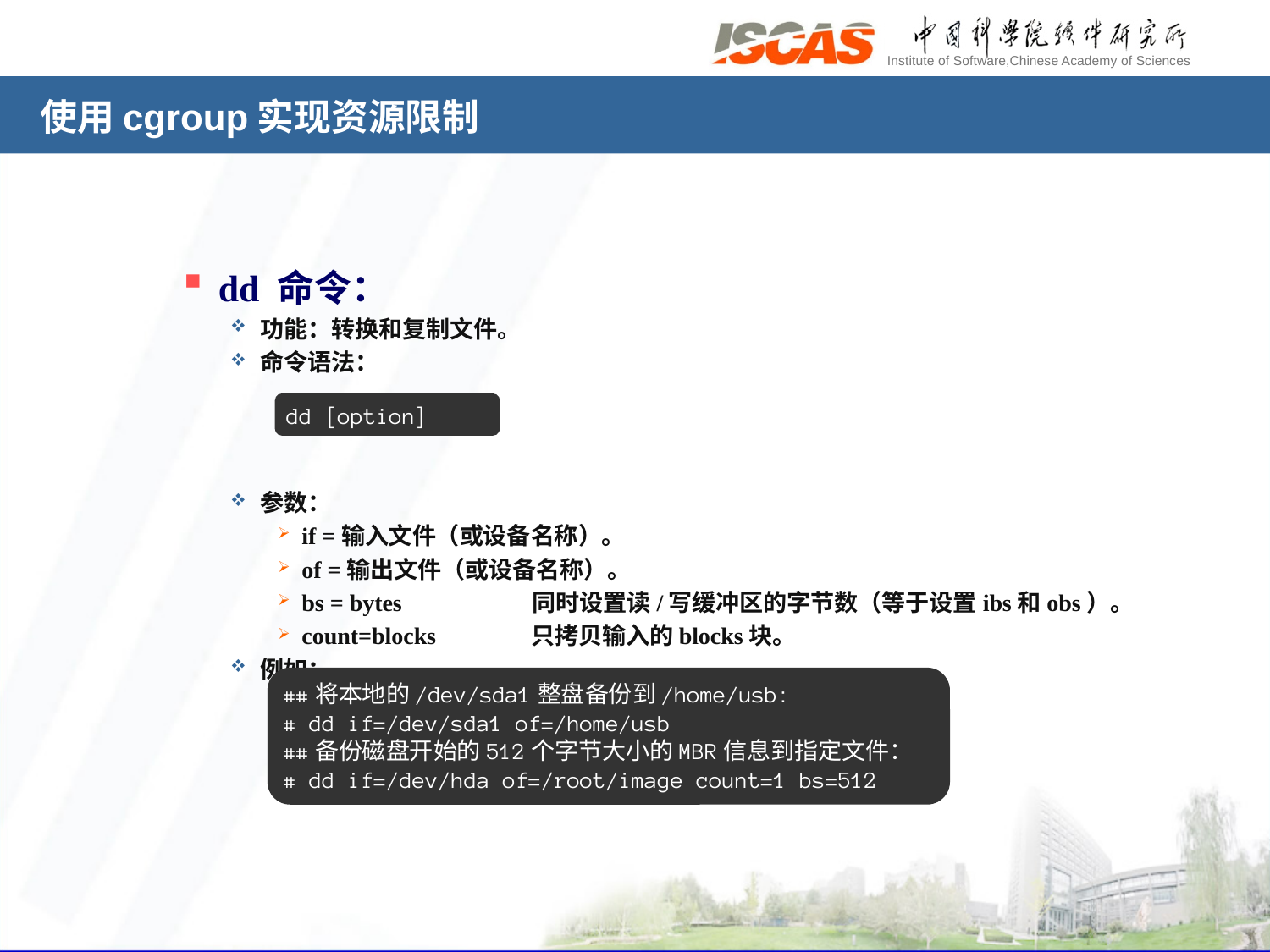

# 使用cgroup实现资源限制
dd 命令：
功能：转换和复制文件。
命令语法：

参数：
if =输入文件（或设备名称）。
of =输出文件（或设备名称）。
bs = bytes                     同时设置读/写缓冲区的字节数（等于设置ibs和obs）。
count=blocks               只拷贝输入的blocks块。
例如：
dd [option]
##将本地的/dev/sda1整盘备份到/home/usb:
# dd if=/dev/sda1 of=/home/usb
##备份磁盘开始的512个字节大小的MBR信息到指定文件：
# dd if=/dev/hda of=/root/image count=1 bs=512